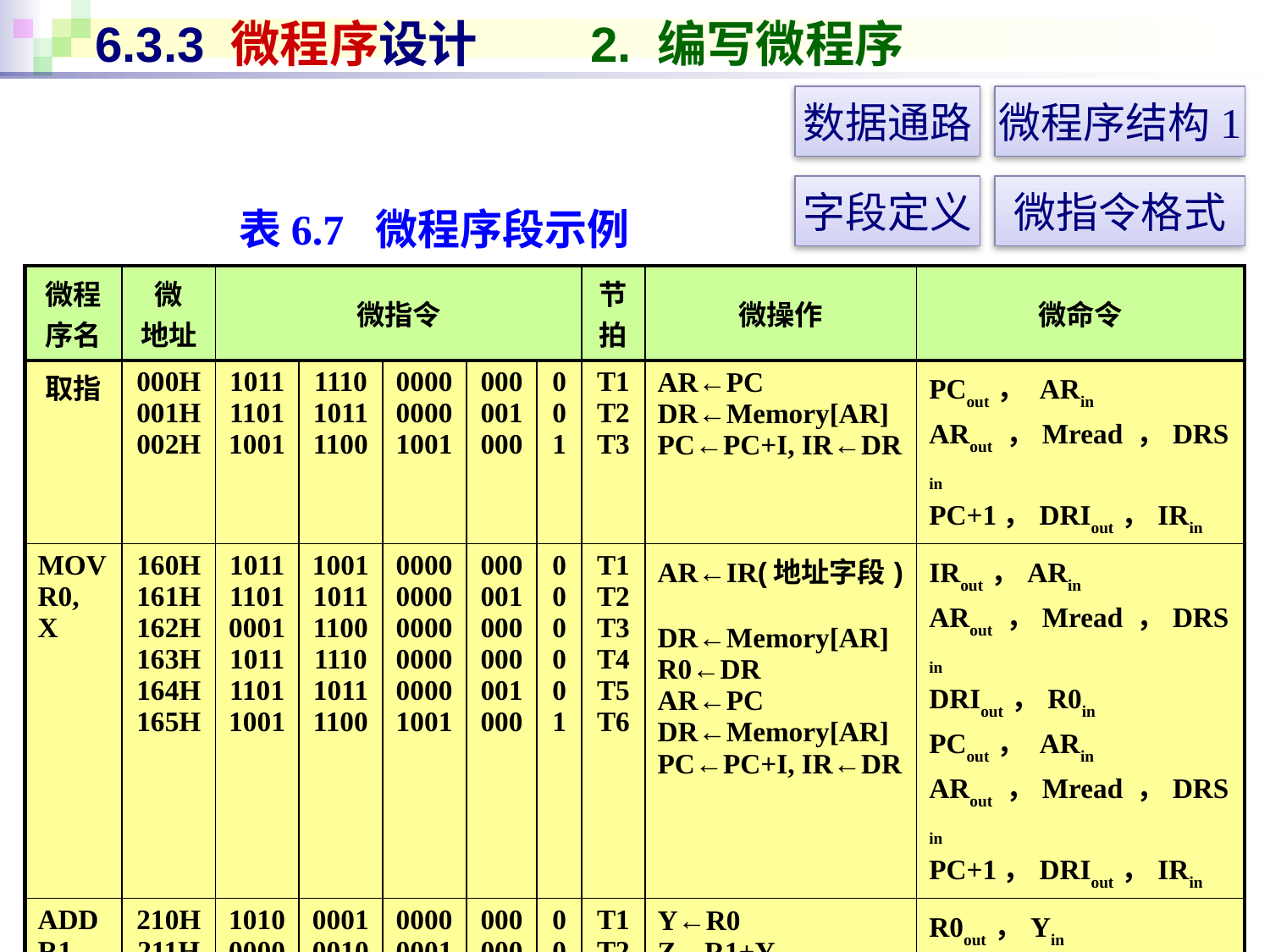

# 6.3.3 微程序设计         2. 编写微程序
数据通路
微程序结构1
字段定义
微指令格式
表6.7  微程序段示例
| 微程序名 | 微 地址 | 微指令 |  |  |  |  | 节拍 | 微操作 | 微命令 |
| --- | --- | --- | --- | --- | --- | --- | --- | --- | --- |
| 取指 | 000H 001H 002H | 1011 1101 1001 | 1110 1011 1100 | 0000 0000 1001 | 000 001 000 | 0 0 1 | T1 T2 T3 | AR←PC DR←Memory[AR] PC←PC+I, IR←DR | PCout ， ARin ARout ，Mread ，DRSin PC+1，DRIout ，IRin |
| MOV R0, X | 160H 161H 162H 163H 164H 165H | 1011 1101 0001 1011 1101 1001 | 1001 1011 1100 1110 1011 1100 | 0000 0000 0000 0000 0000 1001 | 000 001 000 000 001 000 | 0 0 0 0 0 1 | T1 T2 T3 T4 T5 T6 | AR←IR(地址字段) DR←Memory[AR] R0←DR AR←PC DR←Memory[AR] PC←PC+I, IR←DR | IRout ，ARin ARout ，Mread ，DRSin DRIout ，R0in PCout ， ARin ARout ，Mread ，DRSin PC+1，DRIout ，IRin |
| ADD R1, R0 | 210H 211H 212H 213H 214H 215H | 1010 0000 0010 1011 1101 1001 | 0001 0010 1010 1110 1011 1100 | 0000 0001 0000 0000 0000 1001 | 000 000 000 000 001 000 | 0 0 0 0 0 1 | T1 T2 T3 T4 T5 T6 | Y←R0 Z←R1+Y R1←Z AR←PC DR←Memory[AR] PC←PC+I, IR←DR | R0out ，Yin R1out ，ADD Zout ，R1in PCout ， ARin ARout ，Mread ，DRSin PC+1，DRIout ，IRin |
110